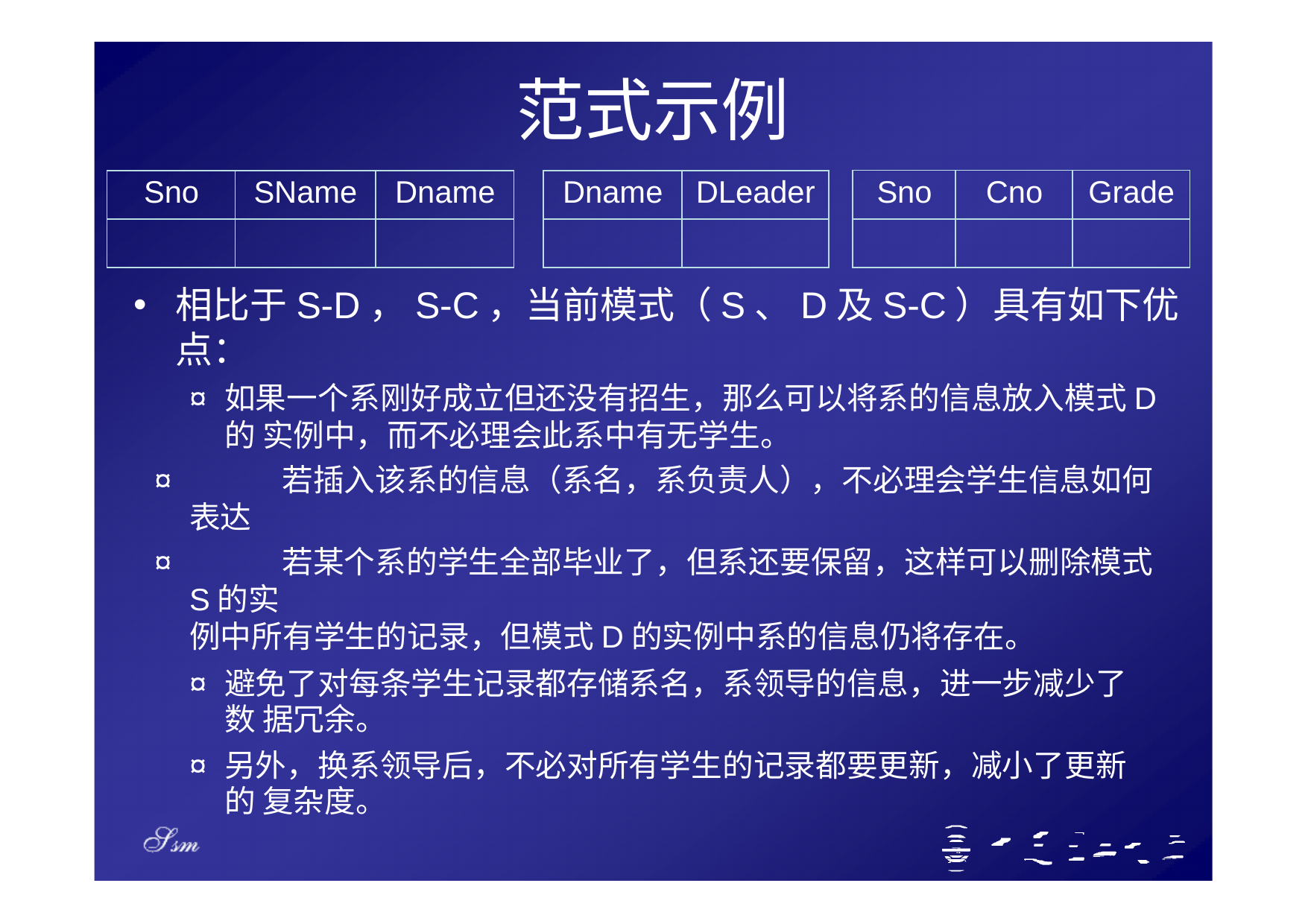

# 范式示例
| Sno | Cno | Grade |
| --- | --- | --- |
|  |  |  |
| Sno | SName | Dname |
| --- | --- | --- |
|  |  |  |
| Dname | DLeader |
| --- | --- |
|  |  |
相比于S-D，S-C，当前模式（S、D及S-C）具有如下优点：
¤	如果一个系刚好成立但还没有招生，那么可以将系的信息放入模式D的 实例中，而不必理会此系中有无学生。
¤	若插入该系的信息（系名，系负责人），不必理会学生信息如何表达
¤	若某个系的学生全部毕业了，但系还要保留，这样可以删除模式S的实
例中所有学生的记录，但模式D的实例中系的信息仍将存在。
¤	避免了对每条学生记录都存储系名，系领导的信息，进一步减少了数 据冗余。
¤	另外，换系领导后，不必对所有学生的记录都要更新，减小了更新的 复杂度。

Ssm